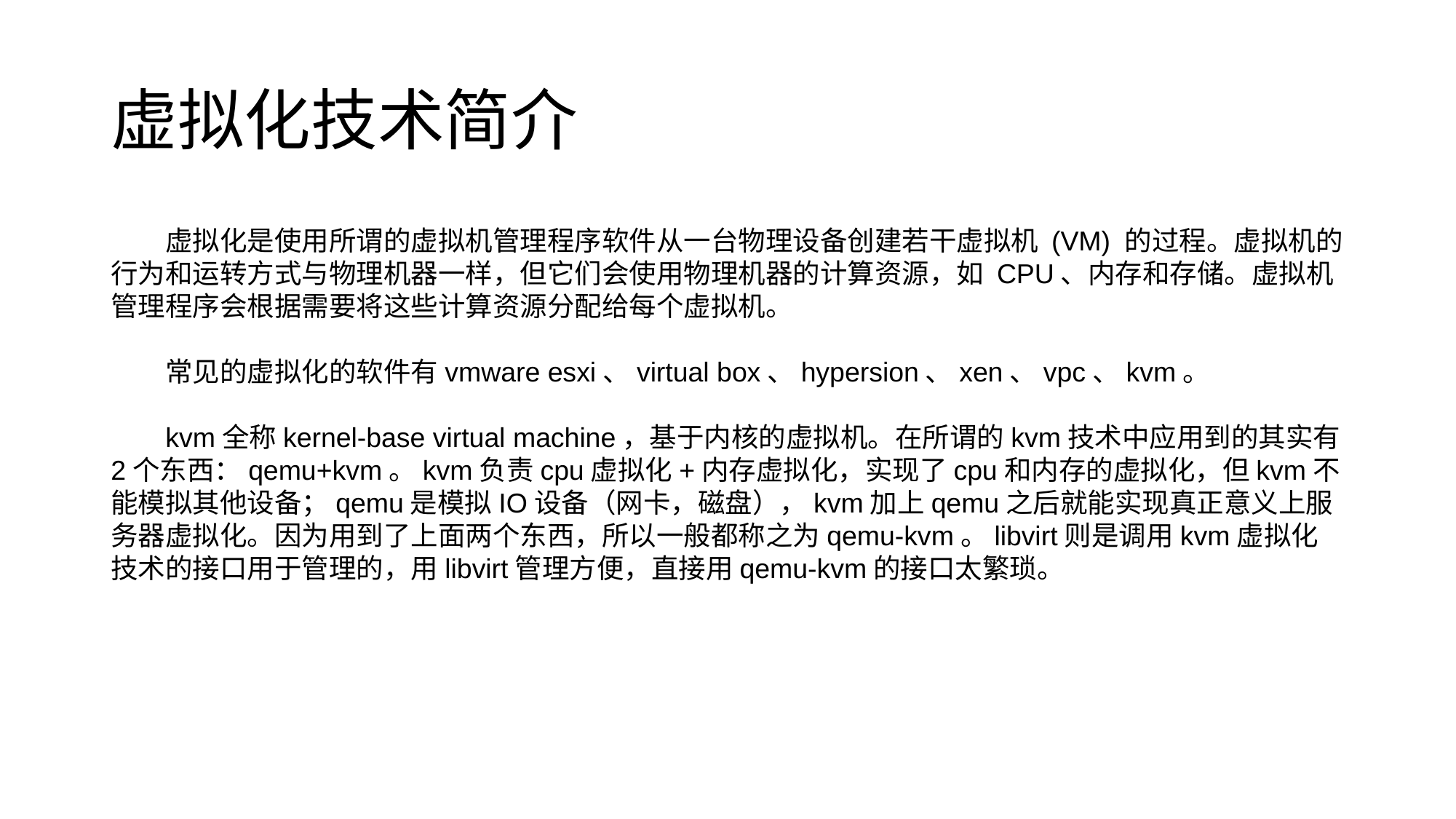

# 虚拟化技术简介
虚拟化是使用所谓的虚拟机管理程序软件从一台物理设备创建若干虚拟机 (VM) 的过程。虚拟机的行为和运转方式与物理机器一样，但它们会使用物理机器的计算资源，如 CPU、内存和存储。虚拟机管理程序会根据需要将这些计算资源分配给每个虚拟机。

常见的虚拟化的软件有vmware esxi、virtual box、hypersion、xen、vpc、kvm。

kvm全称kernel-base virtual machine，基于内核的虚拟机。在所谓的kvm技术中应用到的其实有2个东西：qemu+kvm。kvm负责cpu虚拟化+内存虚拟化，实现了cpu和内存的虚拟化，但kvm不能模拟其他设备；qemu是模拟IO设备（网卡，磁盘），kvm加上qemu之后就能实现真正意义上服务器虚拟化。因为用到了上面两个东西，所以一般都称之为qemu-kvm。libvirt则是调用kvm虚拟化技术的接口用于管理的，用libvirt管理方便，直接用qemu-kvm的接口太繁琐。